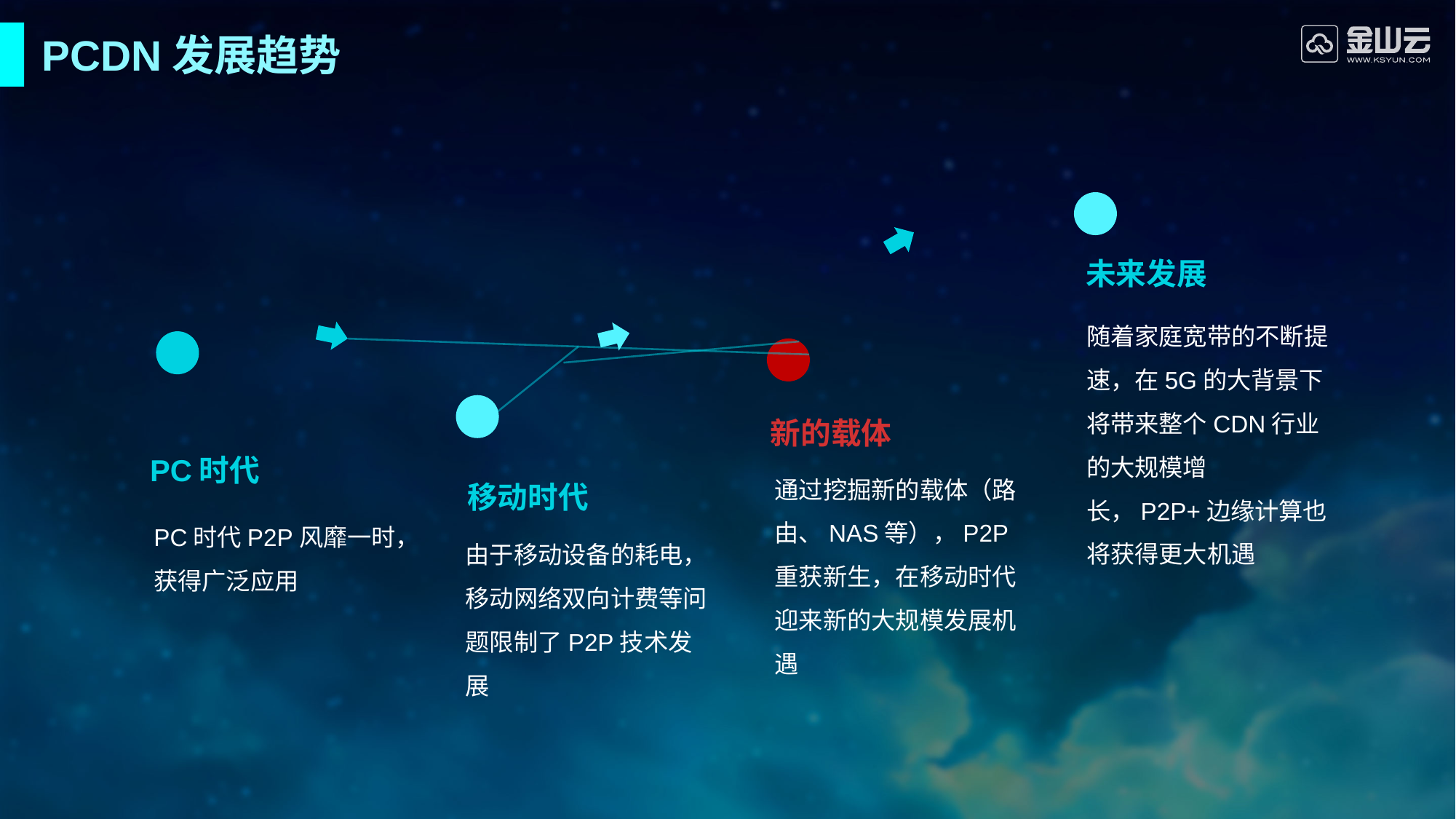

PCDN发展趋势

未来发展
随着家庭宽带的不断提速，在5G的大背景下将带来整个CDN行业的大规模增长，P2P+边缘计算也将获得更大机遇

新的载体
PC时代
通过挖掘新的载体（路由、NAS等），P2P重获新生，在移动时代迎来新的大规模发展机遇
移动时代
PC时代P2P风靡一时，获得广泛应用
由于移动设备的耗电，移动网络双向计费等问题限制了P2P技术发展